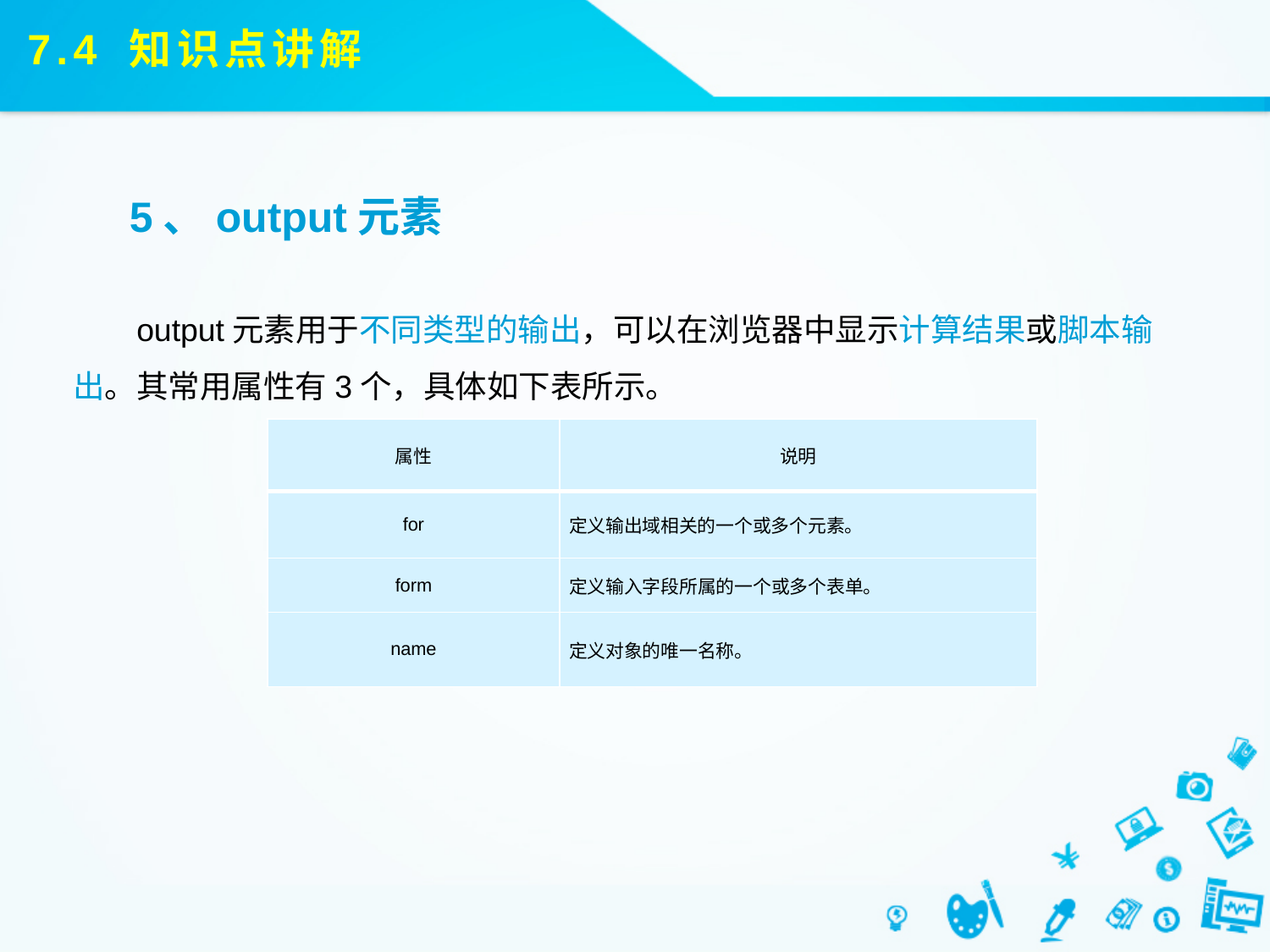

# 7.4 知识点讲解
5、output元素
output元素用于不同类型的输出，可以在浏览器中显示计算结果或脚本输出。其常用属性有3个，具体如下表所示。
| 属性 | 说明 |
| --- | --- |
| for | 定义输出域相关的一个或多个元素。 |
| form | 定义输入字段所属的一个或多个表单。 |
| name | 定义对象的唯一名称。 |